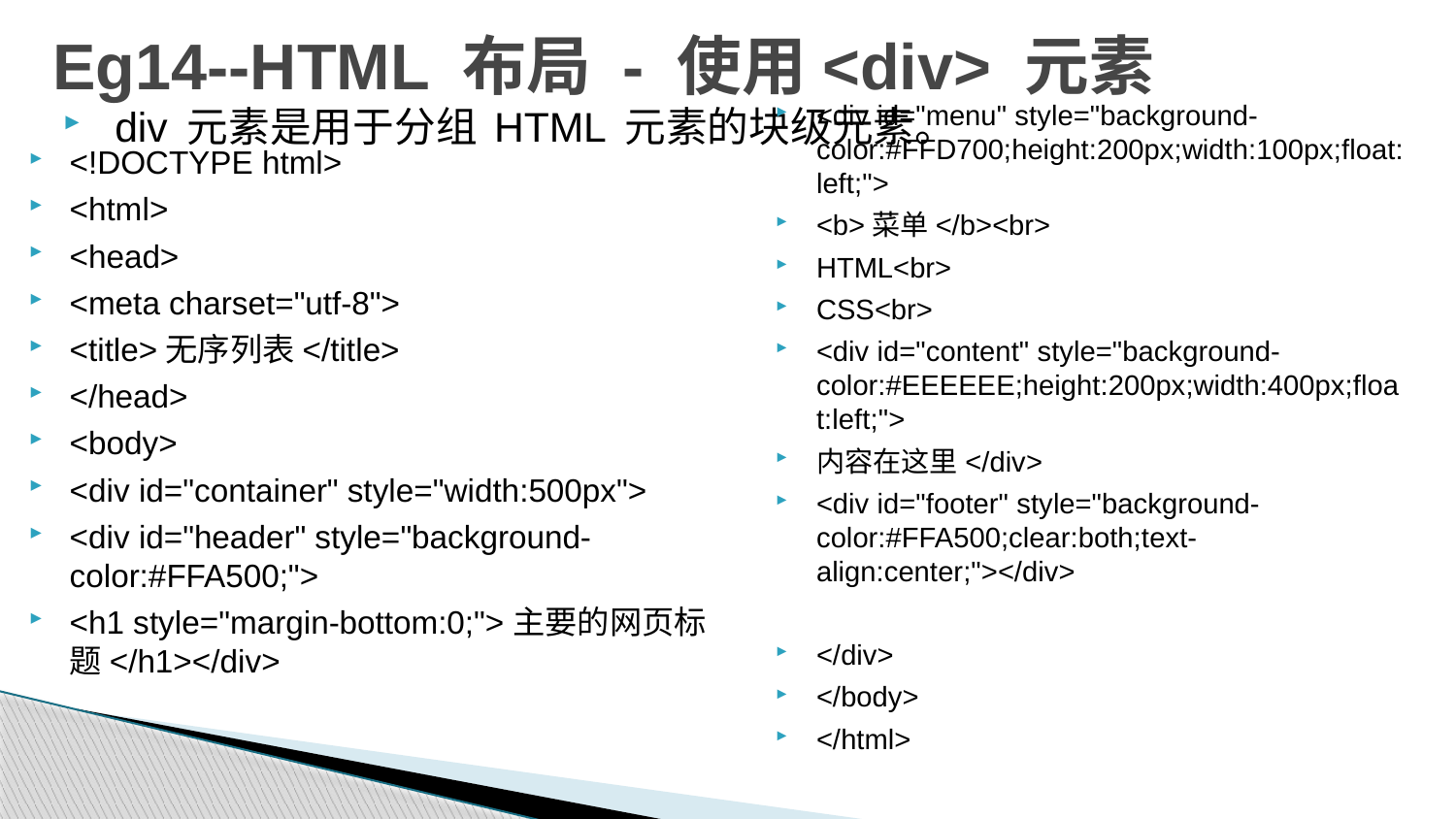

# Eg14--HTML 布局 - 使用<div> 元素
<div id="menu" style="background-color:#FFD700;height:200px;width:100px;float:left;">
<b>菜单</b><br>
HTML<br>
CSS<br>
<div id="content" style="background-color:#EEEEEE;height:200px;width:400px;float:left;">
内容在这里</div>
<div id="footer" style="background-color:#FFA500;clear:both;text-align:center;"></div>

</div>
</body>
</html>
div 元素是用于分组 HTML 元素的块级元素。
<!DOCTYPE html>
<html>
<head>
<meta charset="utf-8">
<title>无序列表</title>
</head>
<body>
<div id="container" style="width:500px">
<div id="header" style="background-color:#FFA500;">
<h1 style="margin-bottom:0;">主要的网页标题</h1></div>